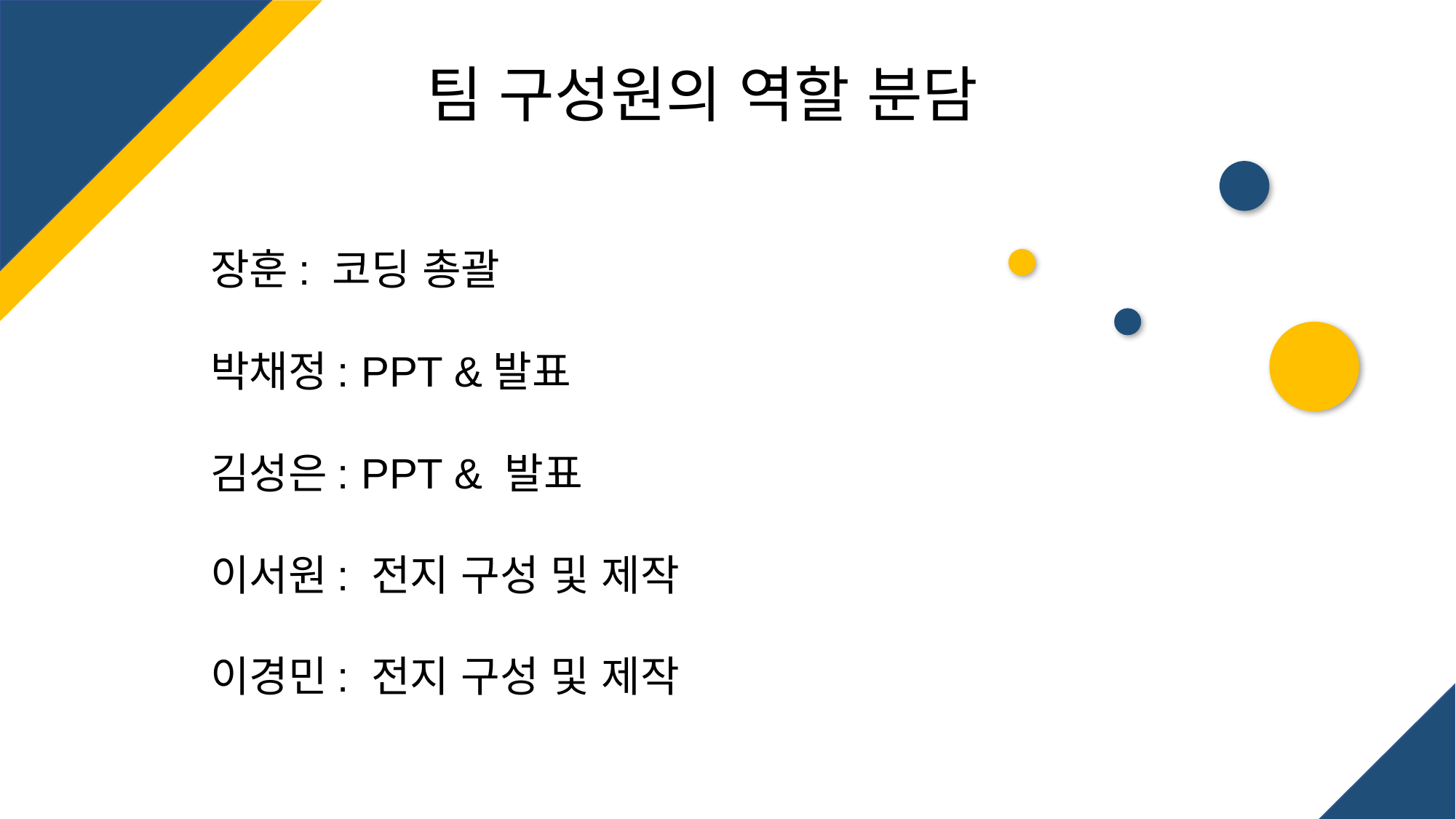

팀 구성원의 역할 분담

장훈: 코딩 총괄
박채정: PPT &발표
김성은: PPT & 발표
이서원: 전지 구성 및 제작
이경민: 전지 구성 및 제작